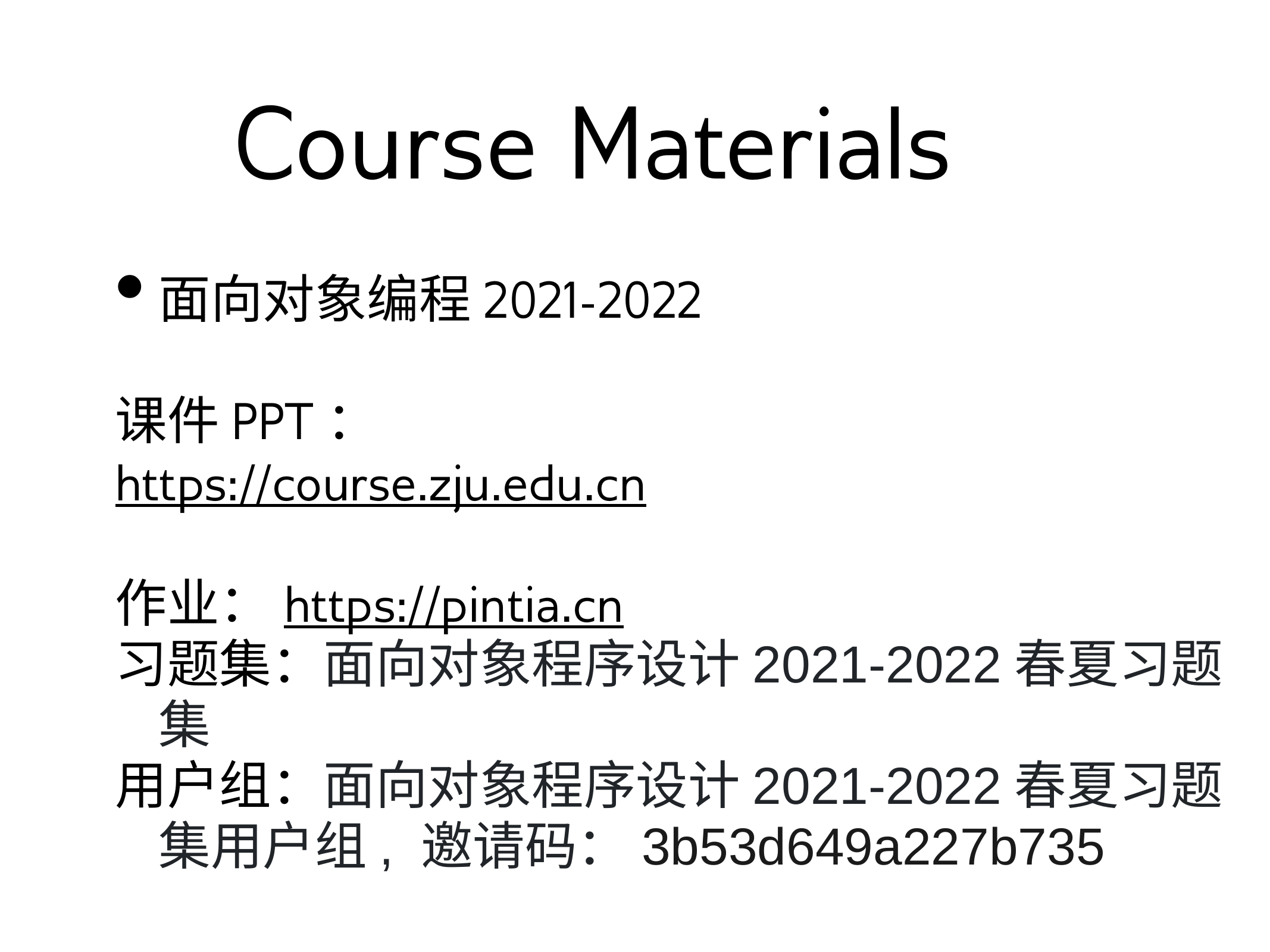

# Course Materials
面向对象编程2021-2022

课件PPT：
https://course.zju.edu.cn

作业：https://pintia.cn
习题集：面向对象程序设计2021-2022春夏习题集
用户组：面向对象程序设计2021-2022春夏习题集用户组, 邀请码：3b53d649a227b735